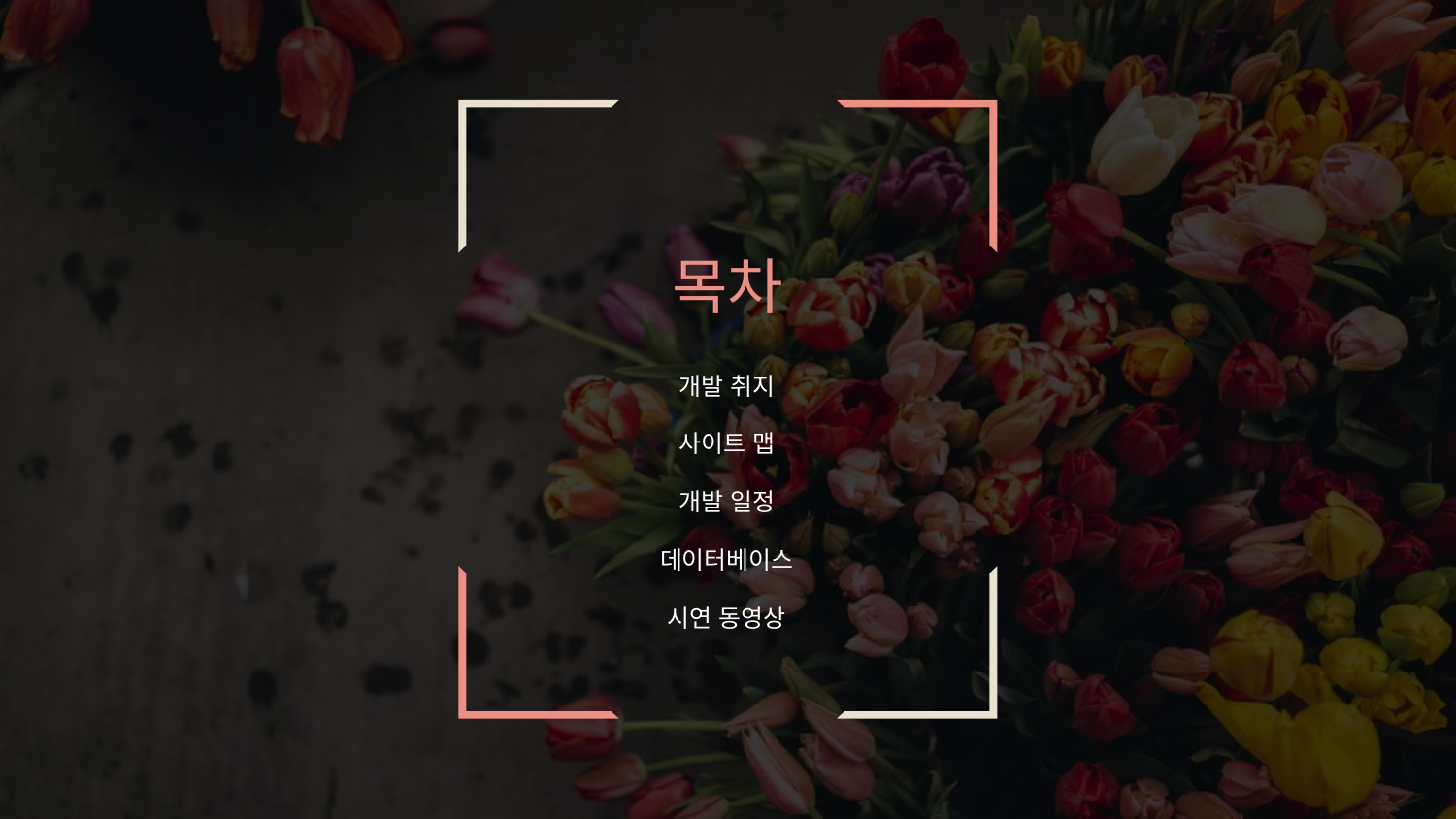

목차
개발 취지

사이트 맵

개발 일정

데이터베이스

시연 동영상